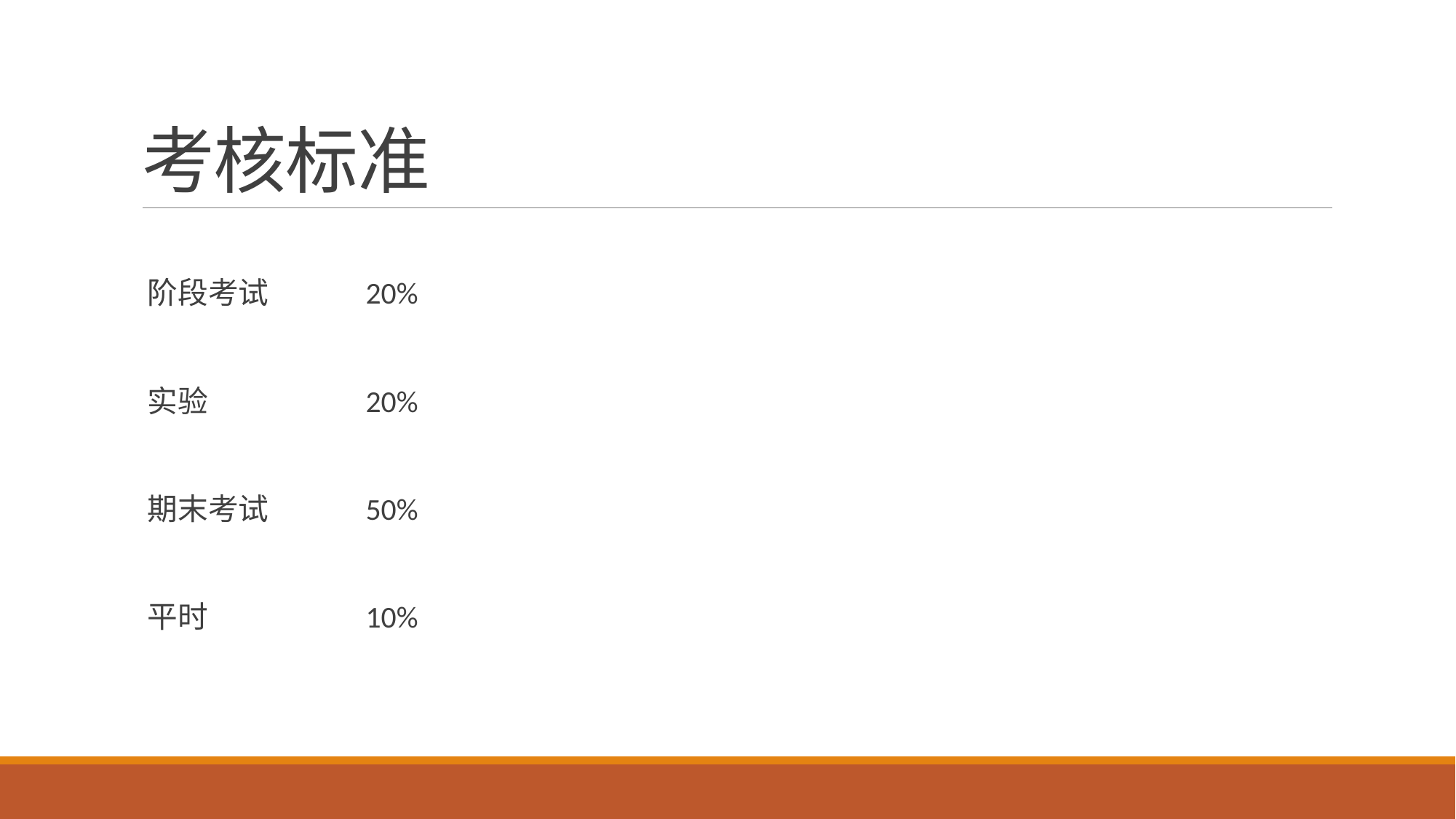

# 考核标准

阶段考试	20%

实验		20%

期末考试	50%

平时		10%